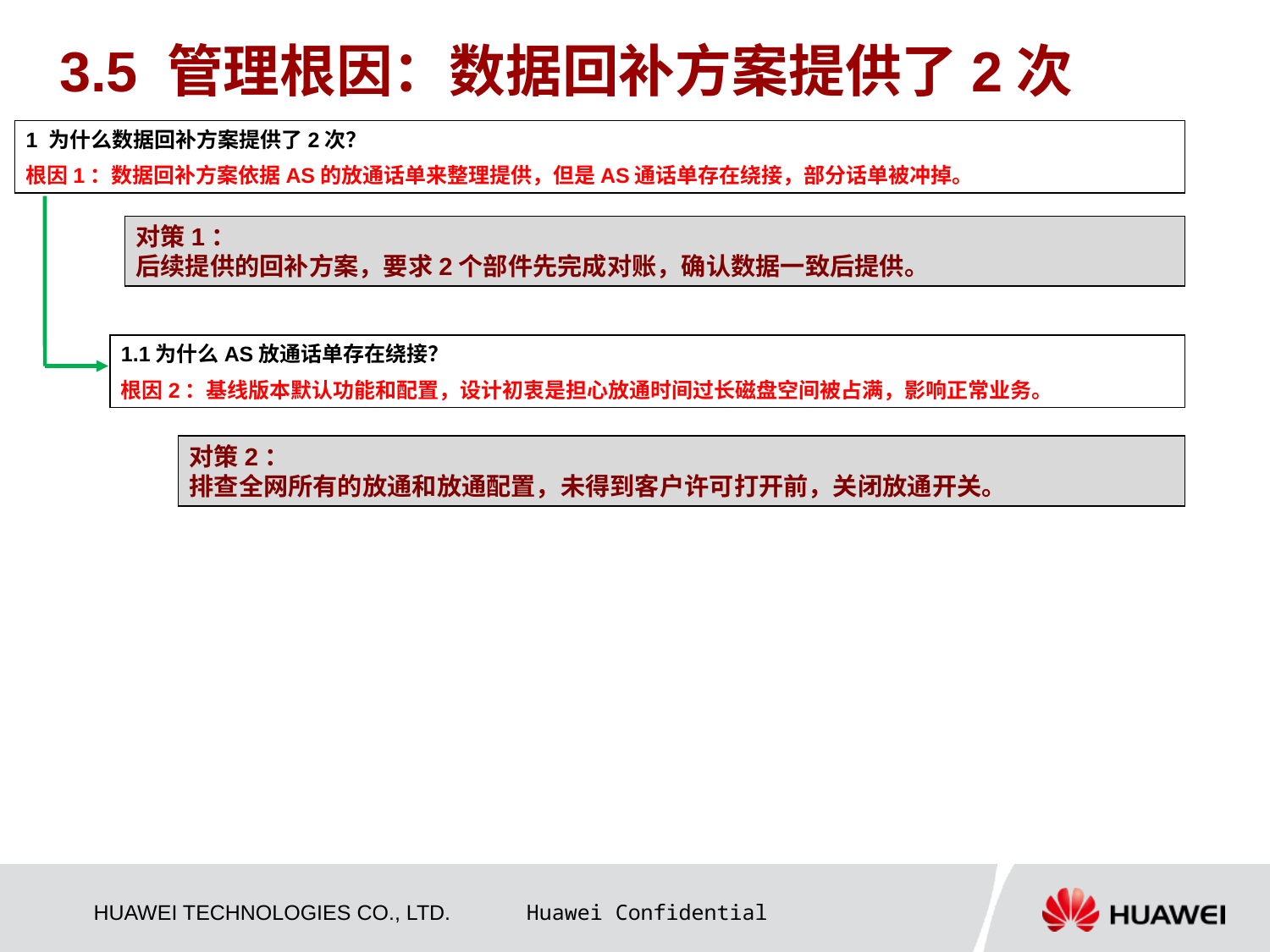

3.5 管理根因：数据回补方案提供了2次
1 为什么数据回补方案提供了2次？
根因1：数据回补方案依据AS的放通话单来整理提供，但是AS通话单存在绕接，部分话单被冲掉。

对策1：
后续提供的回补方案，要求2个部件先完成对账，确认数据一致后提供。
1.1为什么AS放通话单存在绕接？
根因2：基线版本默认功能和配置，设计初衷是担心放通时间过长磁盘空间被占满，影响正常业务。

对策2：
排查全网所有的放通和放通配置，未得到客户许可打开前，关闭放通开关。